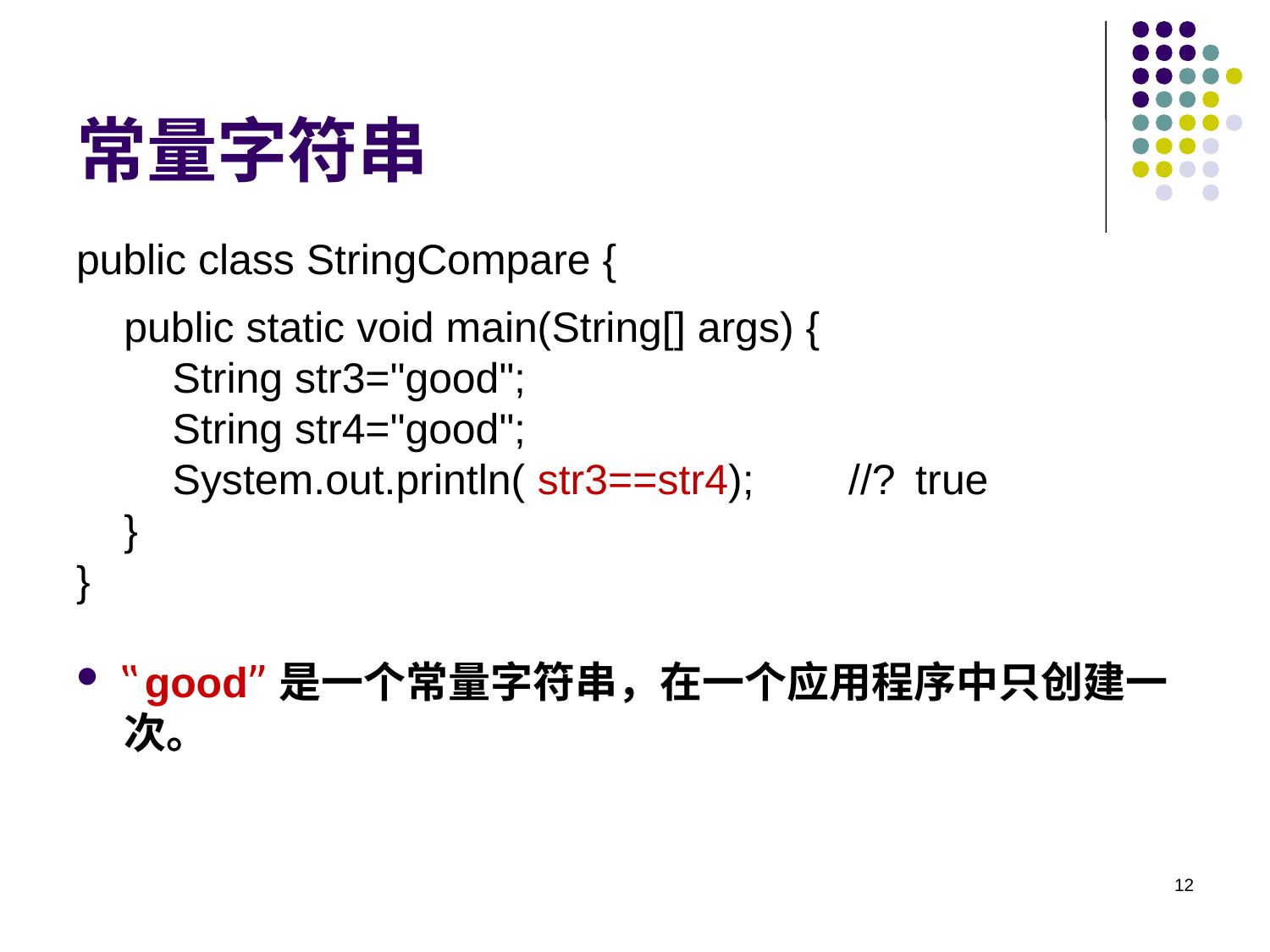

# 常量字符串
public class StringCompare {

public static void main(String[] args) {
String str3="good";
String str4="good";
System.out.println( str3==str4);	//?
}
}

“good”是一个常量字符串，在一个应用程序中只创建一次。

true
12